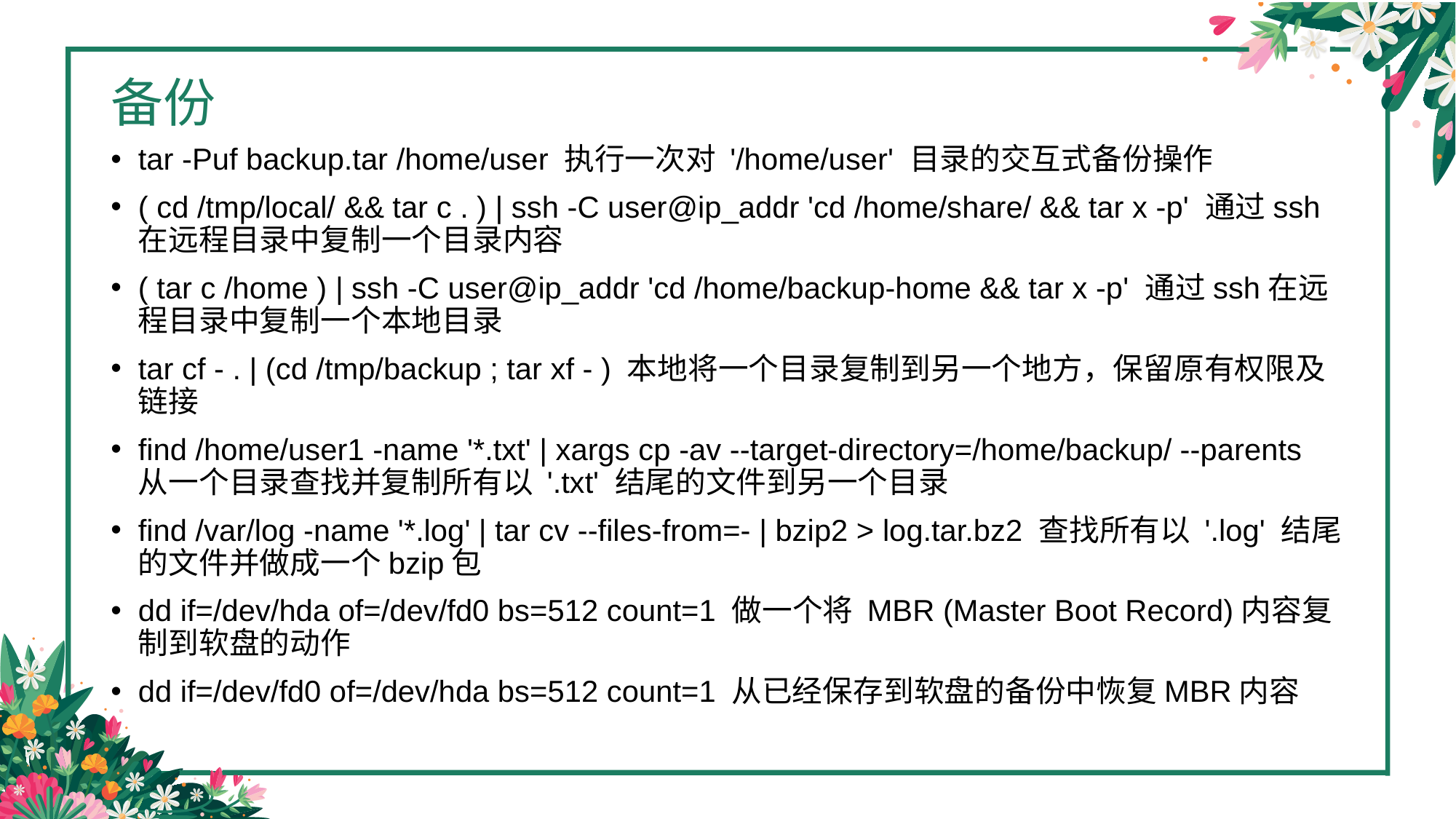

# 备份
tar -Puf backup.tar /home/user 执行一次对 '/home/user' 目录的交互式备份操作
( cd /tmp/local/ && tar c . ) | ssh -C user@ip_addr 'cd /home/share/ && tar x -p' 通过ssh在远程目录中复制一个目录内容
( tar c /home ) | ssh -C user@ip_addr 'cd /home/backup-home && tar x -p' 通过ssh在远程目录中复制一个本地目录
tar cf - . | (cd /tmp/backup ; tar xf - ) 本地将一个目录复制到另一个地方，保留原有权限及链接
find /home/user1 -name '*.txt' | xargs cp -av --target-directory=/home/backup/ --parents 从一个目录查找并复制所有以 '.txt' 结尾的文件到另一个目录
find /var/log -name '*.log' | tar cv --files-from=- | bzip2 > log.tar.bz2 查找所有以 '.log' 结尾的文件并做成一个bzip包
dd if=/dev/hda of=/dev/fd0 bs=512 count=1 做一个将 MBR (Master Boot Record)内容复制到软盘的动作
dd if=/dev/fd0 of=/dev/hda bs=512 count=1 从已经保存到软盘的备份中恢复MBR内容